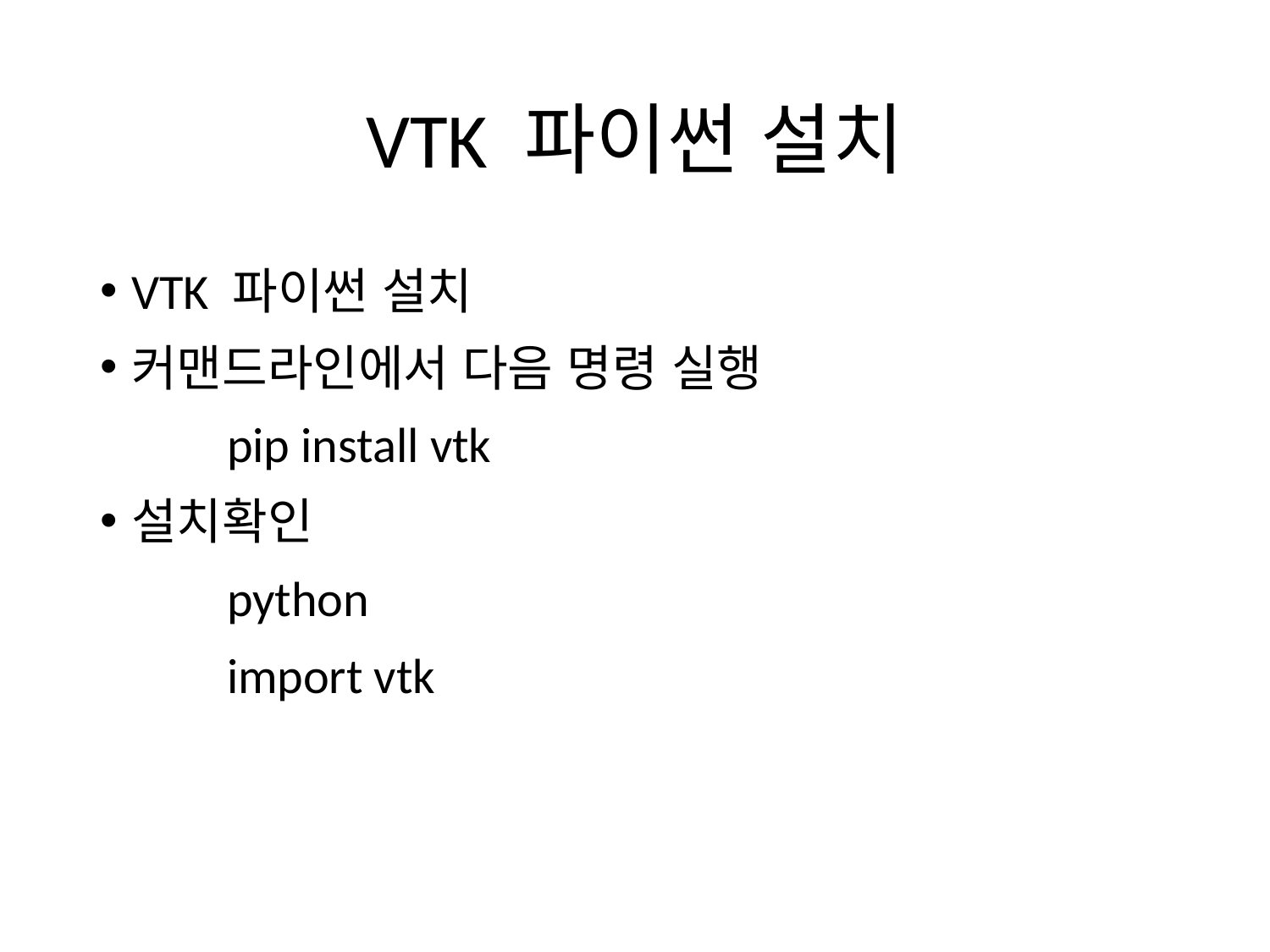

# VTK 파이썬 설치
VTK 파이썬 설치
커맨드라인에서 다음 명령 실행
	pip install vtk
설치확인
	python
	import vtk